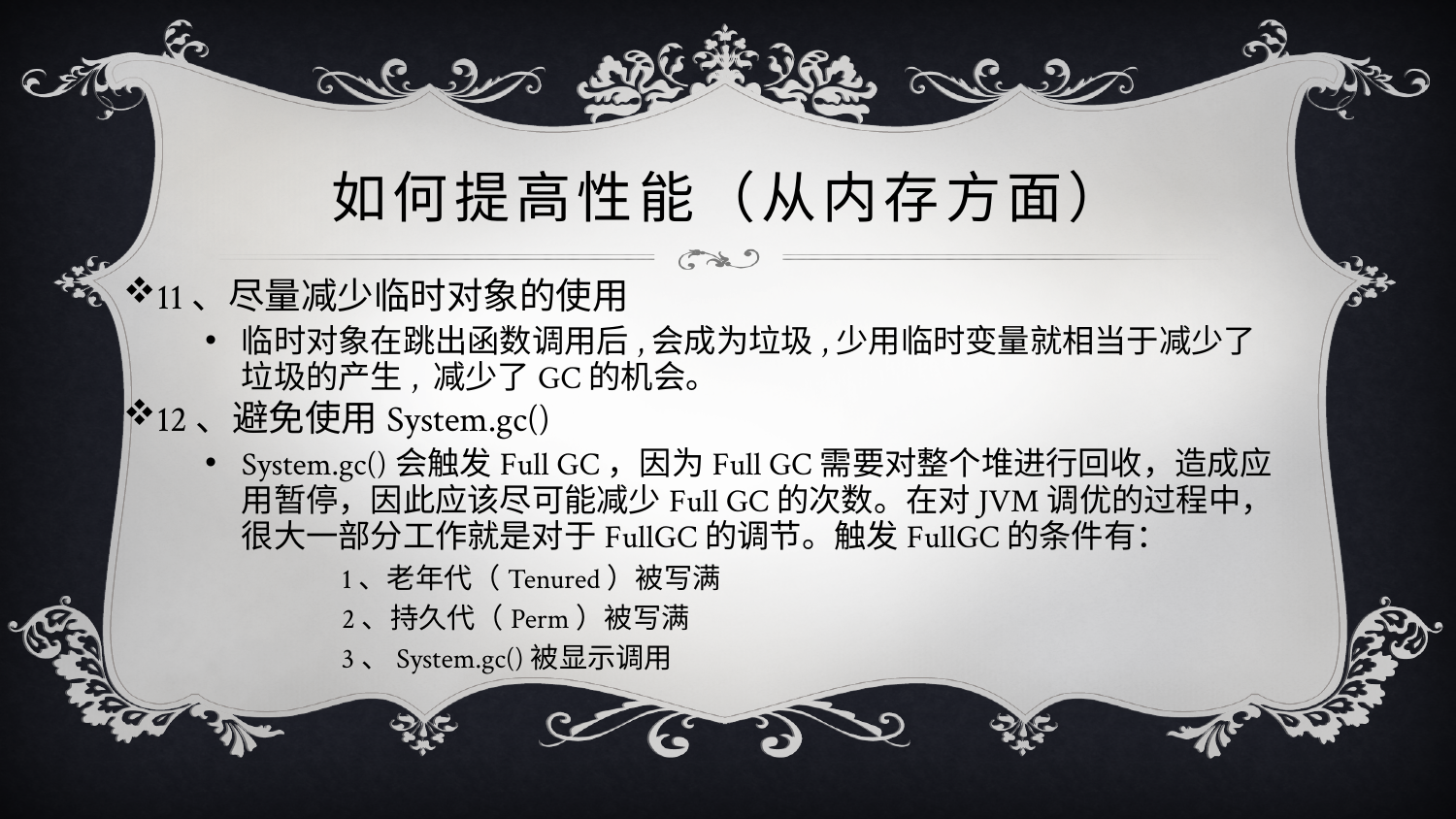

# 如何提高性能（从内存方面）
11、尽量减少临时对象的使用
临时对象在跳出函数调用后,会成为垃圾,少用临时变量就相当于减少了垃圾的产生, 减少了GC的机会。
12、避免使用System.gc()
System.gc()会触发Full GC，因为Full GC需要对整个堆进行回收，造成应用暂停，因此应该尽可能减少Full GC的次数。在对JVM调优的过程中，很大一部分工作就是对于FullGC的调节。触发FullGC的条件有：
1、老年代（Tenured）被写满
2、持久代（Perm）被写满
3、System.gc()被显示调用